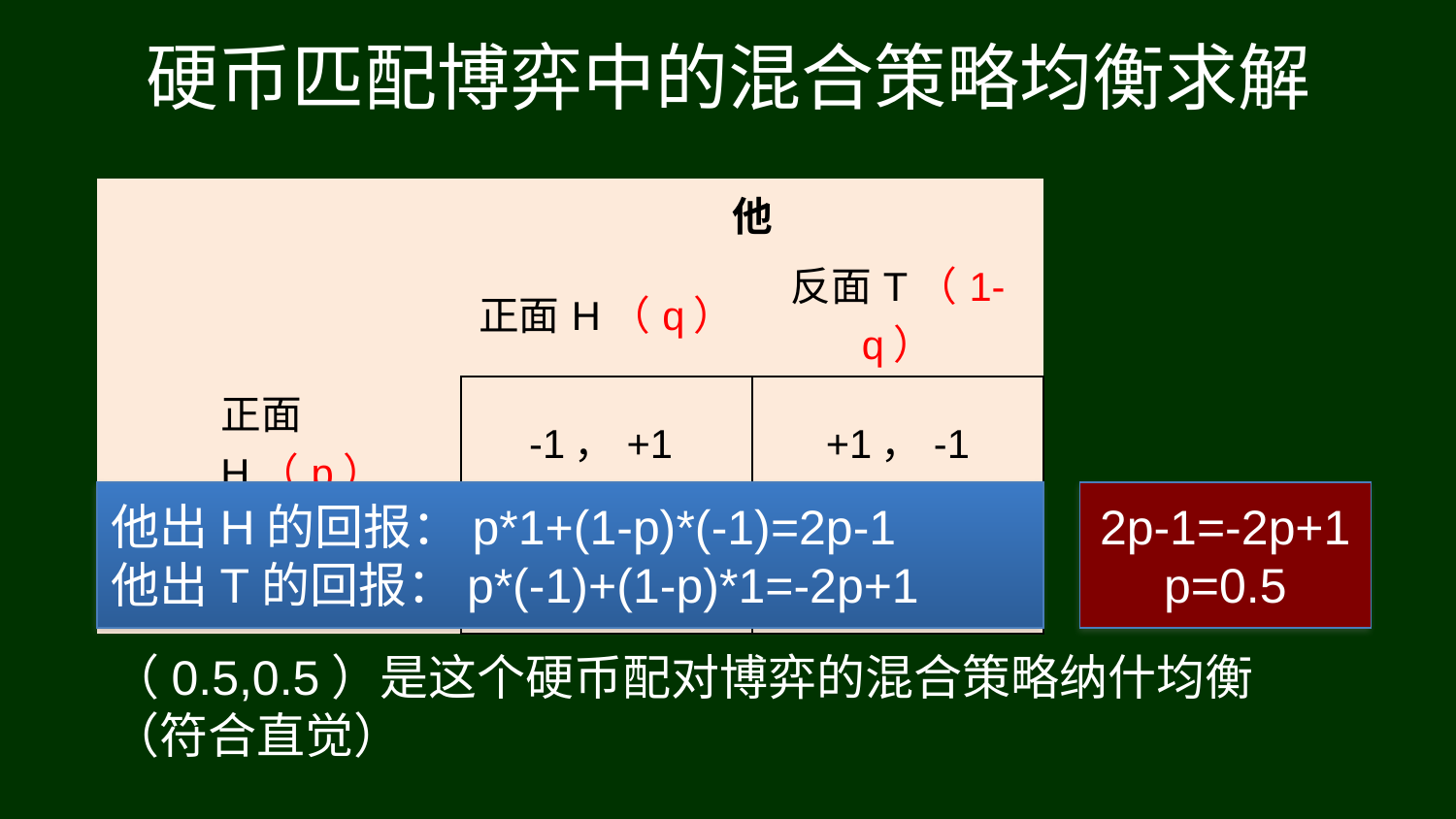

# 硬币匹配博弈中的混合策略均衡求解
|  |  | 他 |  |
| --- | --- | --- | --- |
|  |  | 正面H（q） | 反面T（1-q） |
| 你 | 正面H（p） | -1，+1 | +1，-1 |
|  | 反面T（1-p） | +1，-1 | -1，+1 |
他出H的回报：p*1+(1-p)*(-1)=2p-1
他出T的回报：p*(-1)+(1-p)*1=-2p+1
2p-1=-2p+1
p=0.5
（0.5,0.5）是这个硬币配对博弈的混合策略纳什均衡（符合直觉）